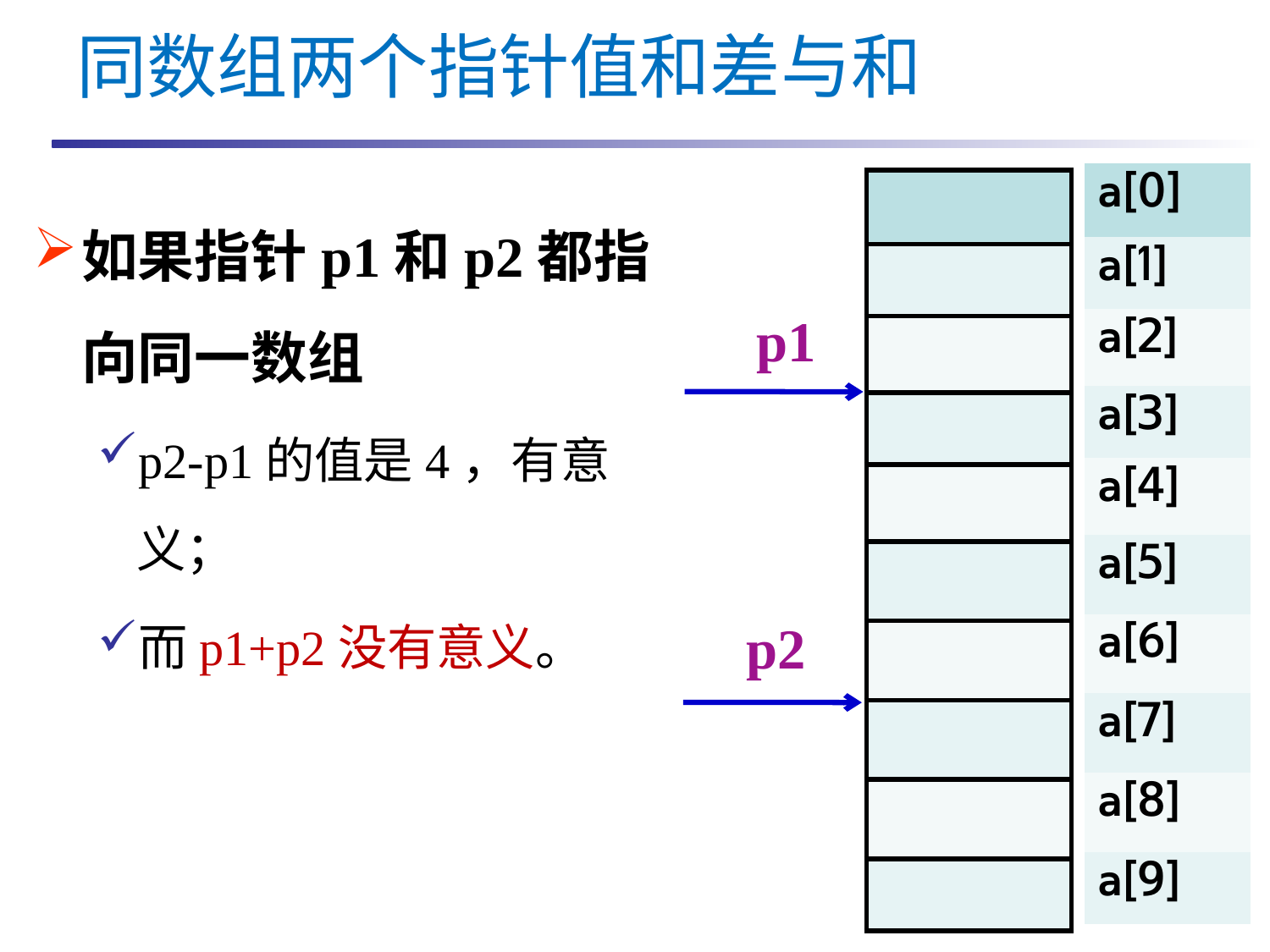

同数组两个指针值和差与和
| a[0] |
| --- |
| a[1] |
| a[2] |
| a[3] |
| a[4] |
| a[5] |
| a[6] |
| a[7] |
| a[8] |
| a[9] |
|  |
| --- |
|  |
|  |
|  |
|  |
|  |
|  |
|  |
|  |
|  |
如果指针p1和p2都指向同一数组
p2-p1的值是4，有意义；
而p1+p2没有意义。
p1
p2